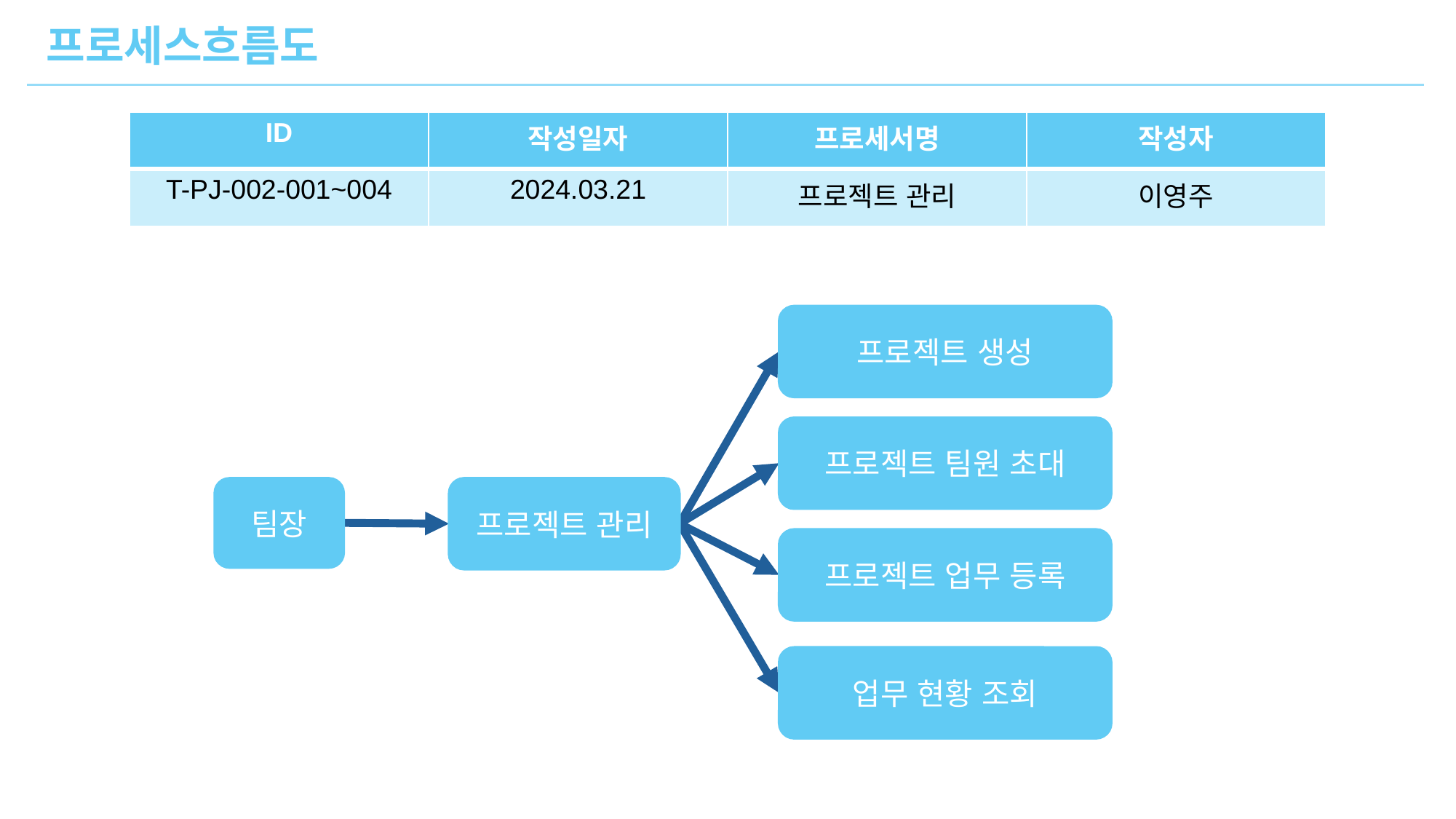

프로세스흐름도
| ID | 작성일자 | 프로세서명 | 작성자 |
| --- | --- | --- | --- |
| T-PJ-002-001~004 | 2024.03.21 | 프로젝트 관리 | 이영주 |
프로젝트 생성
프로젝트 팀원 초대
팀장
프로젝트 관리
프로젝트 업무 등록
업무 현황 조회